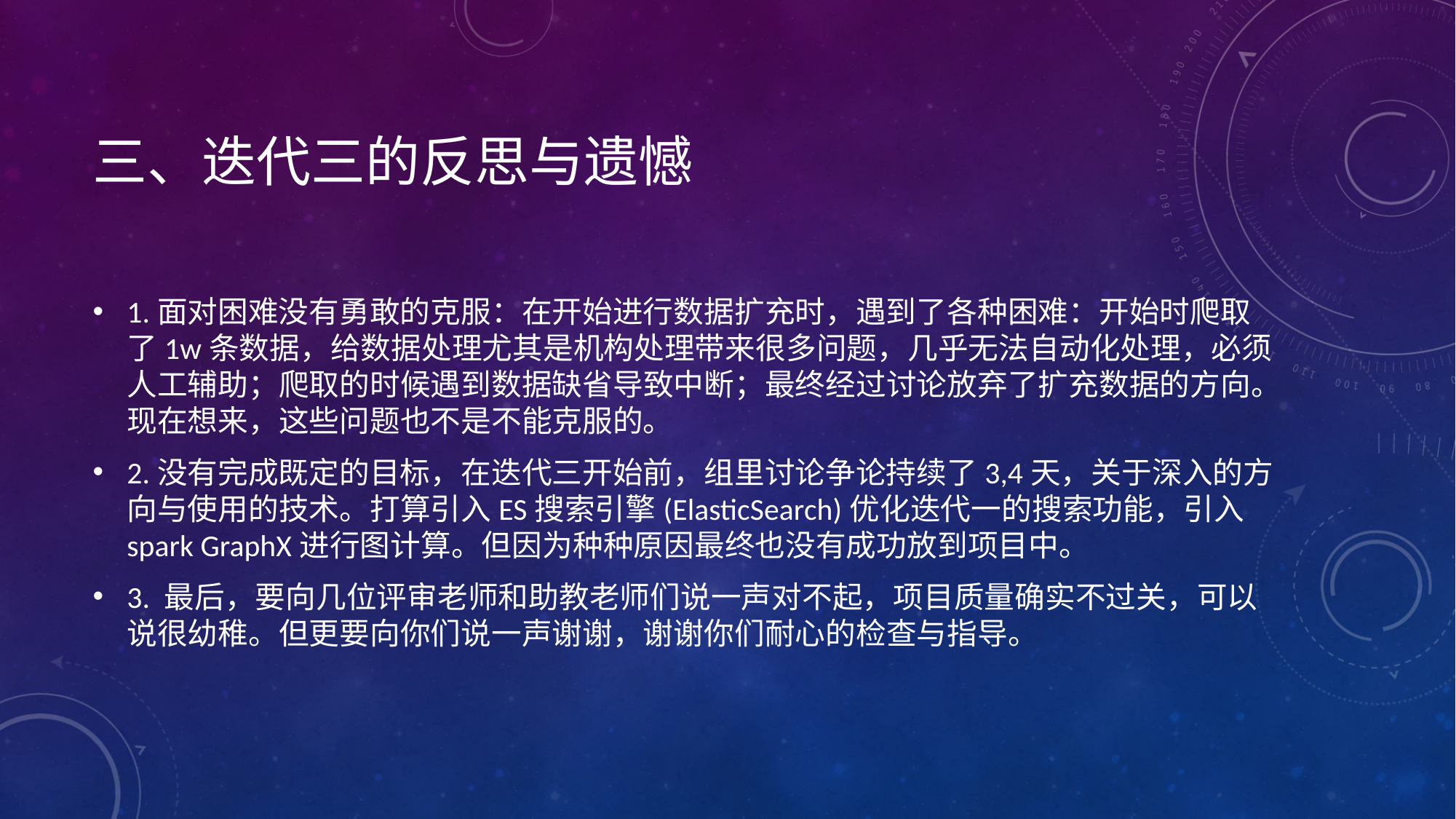

# 三、迭代三的反思与遗憾
1.面对困难没有勇敢的克服：在开始进行数据扩充时，遇到了各种困难：开始时爬取了1w条数据，给数据处理尤其是机构处理带来很多问题，几乎无法自动化处理，必须人工辅助；爬取的时候遇到数据缺省导致中断；最终经过讨论放弃了扩充数据的方向。现在想来，这些问题也不是不能克服的。
2.没有完成既定的目标，在迭代三开始前，组里讨论争论持续了3,4天，关于深入的方向与使用的技术。打算引入ES搜索引擎(ElasticSearch)优化迭代一的搜索功能，引入spark GraphX进行图计算。但因为种种原因最终也没有成功放到项目中。
3. 最后，要向几位评审老师和助教老师们说一声对不起，项目质量确实不过关，可以说很幼稚。但更要向你们说一声谢谢，谢谢你们耐心的检查与指导。